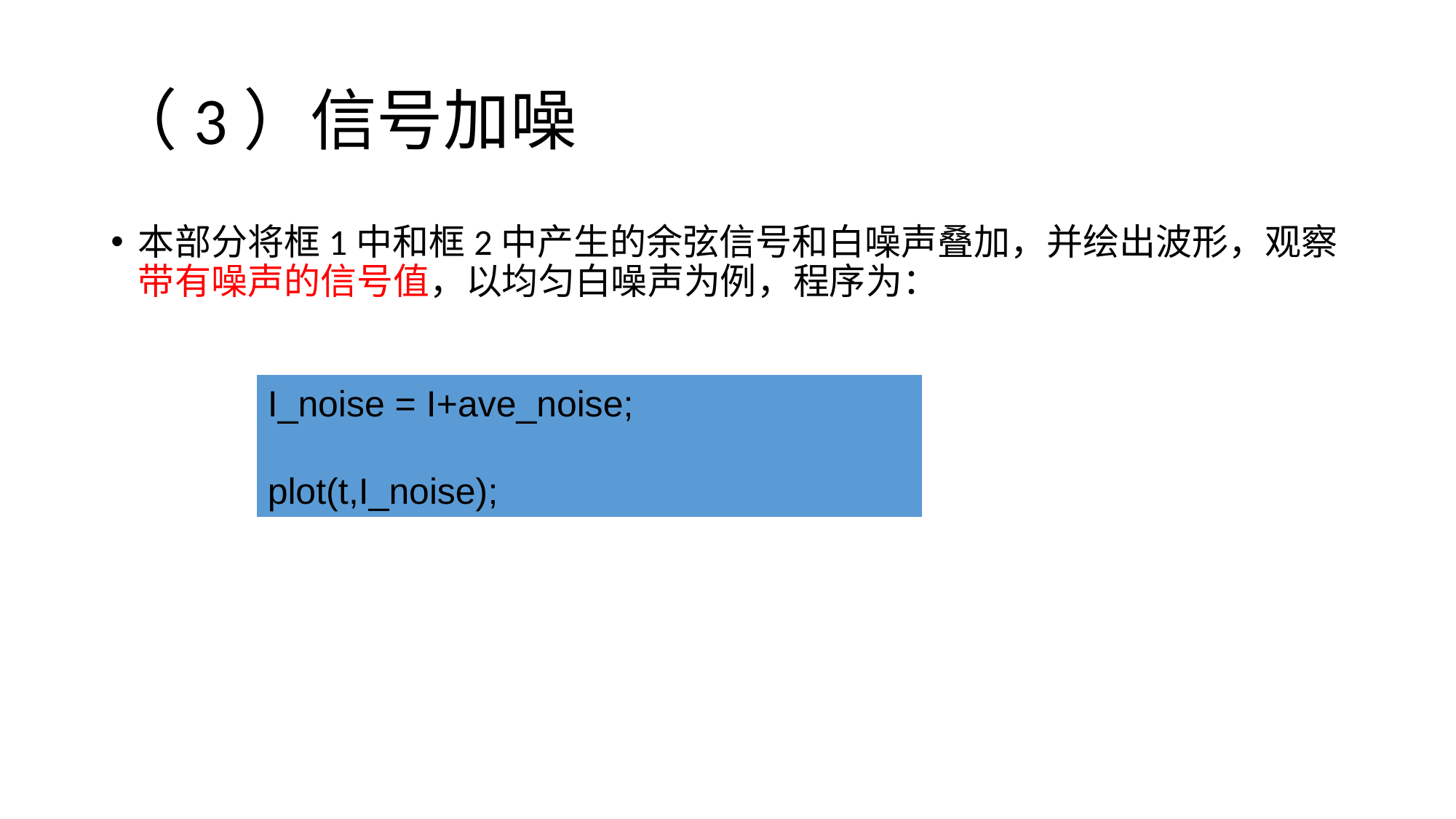

（3）信号加噪
本部分将框1中和框2中产生的余弦信号和白噪声叠加，并绘出波形，观察带有噪声的信号值，以均匀白噪声为例，程序为：
I_noise = I+ave_noise;

plot(t,I_noise);